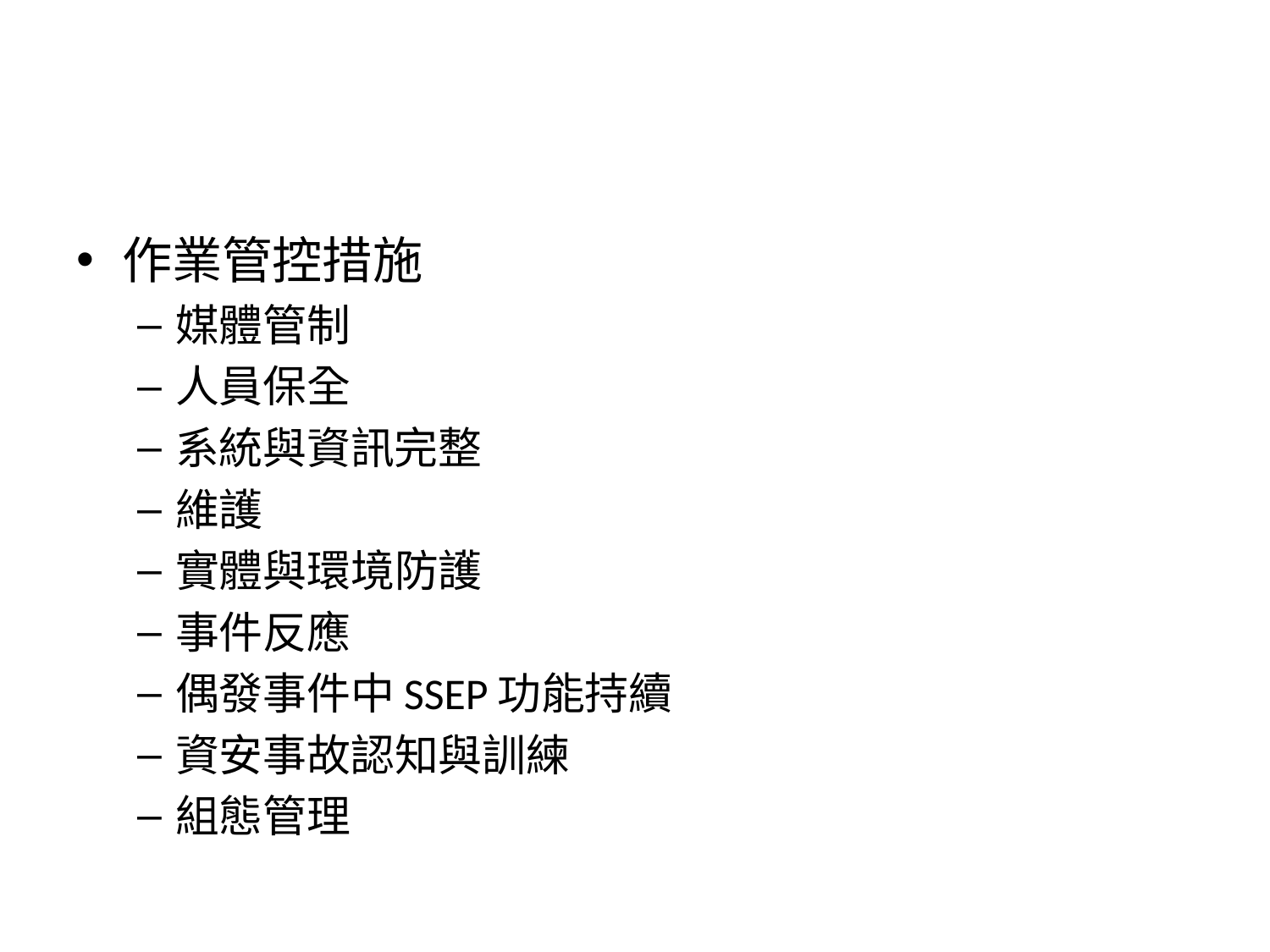

#
作業管控措施
媒體管制
人員保全
系統與資訊完整
維護
實體與環境防護
事件反應
偶發事件中SSEP功能持續
資安事故認知與訓練
組態管理